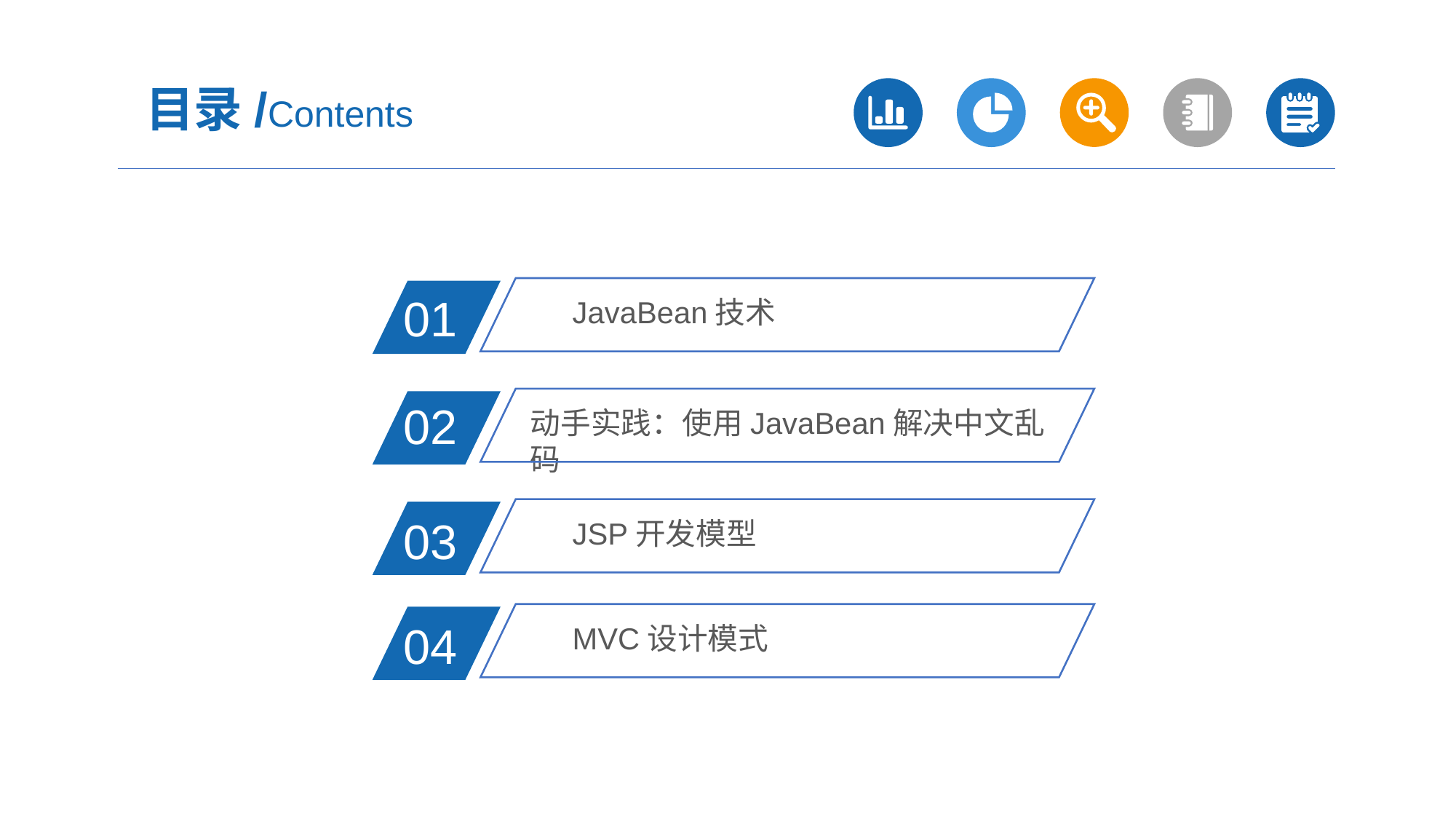

目录/Contents

JavaBean技术

01

动手实践：使用JavaBean解决中文乱码
02

JSP开发模型

03

MVC设计模式

04